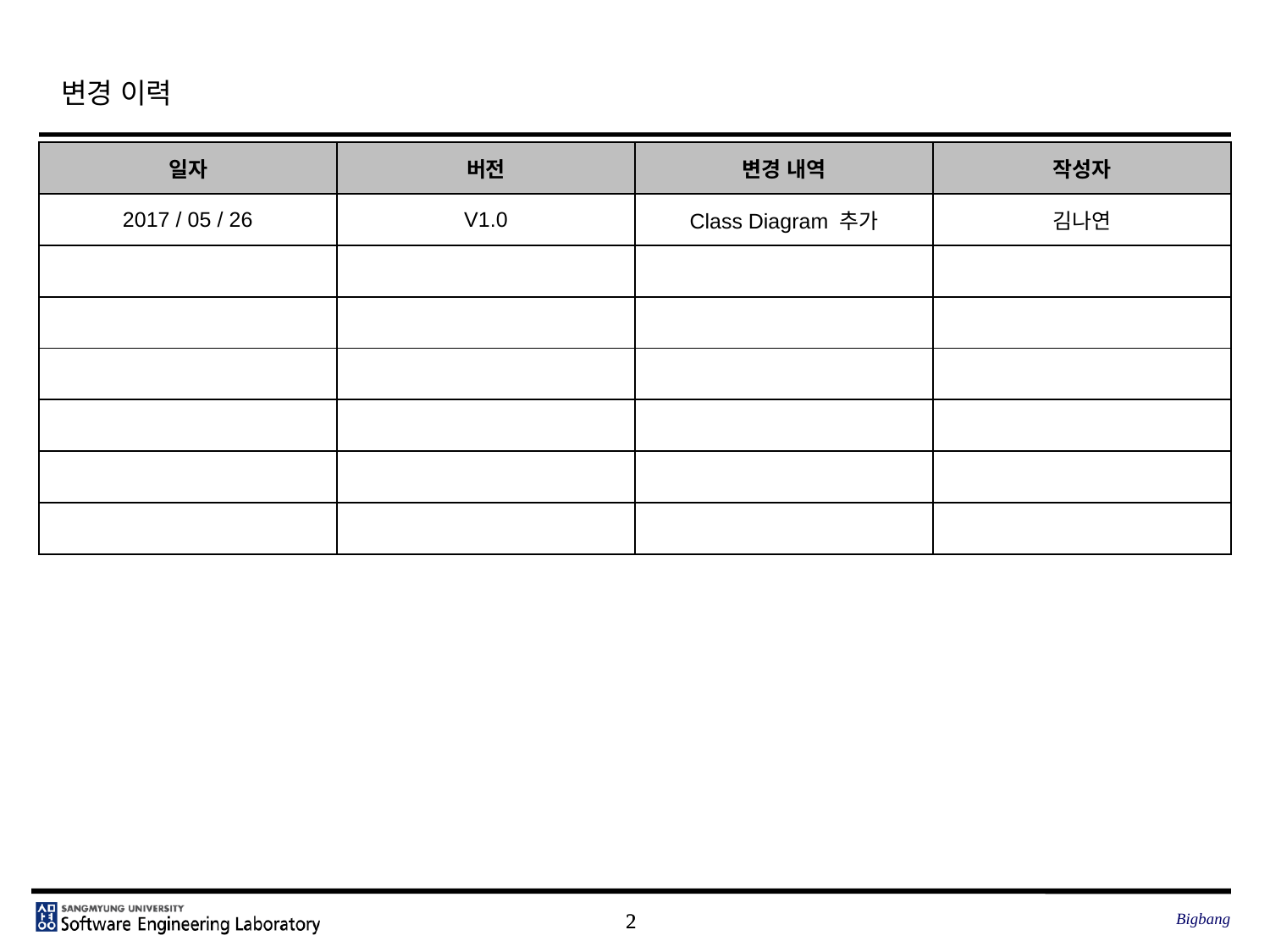

# 변경 이력
| 일자 | 버전 | 변경 내역 | 작성자 |
| --- | --- | --- | --- |
| 2017 / 05 / 26 | V1.0 | Class Diagram 추가 | 김나연 |
|  |  |  |  |
|  |  |  |  |
|  |  |  |  |
|  |  |  |  |
|  |  |  |  |
|  |  |  |  |
Bigbang